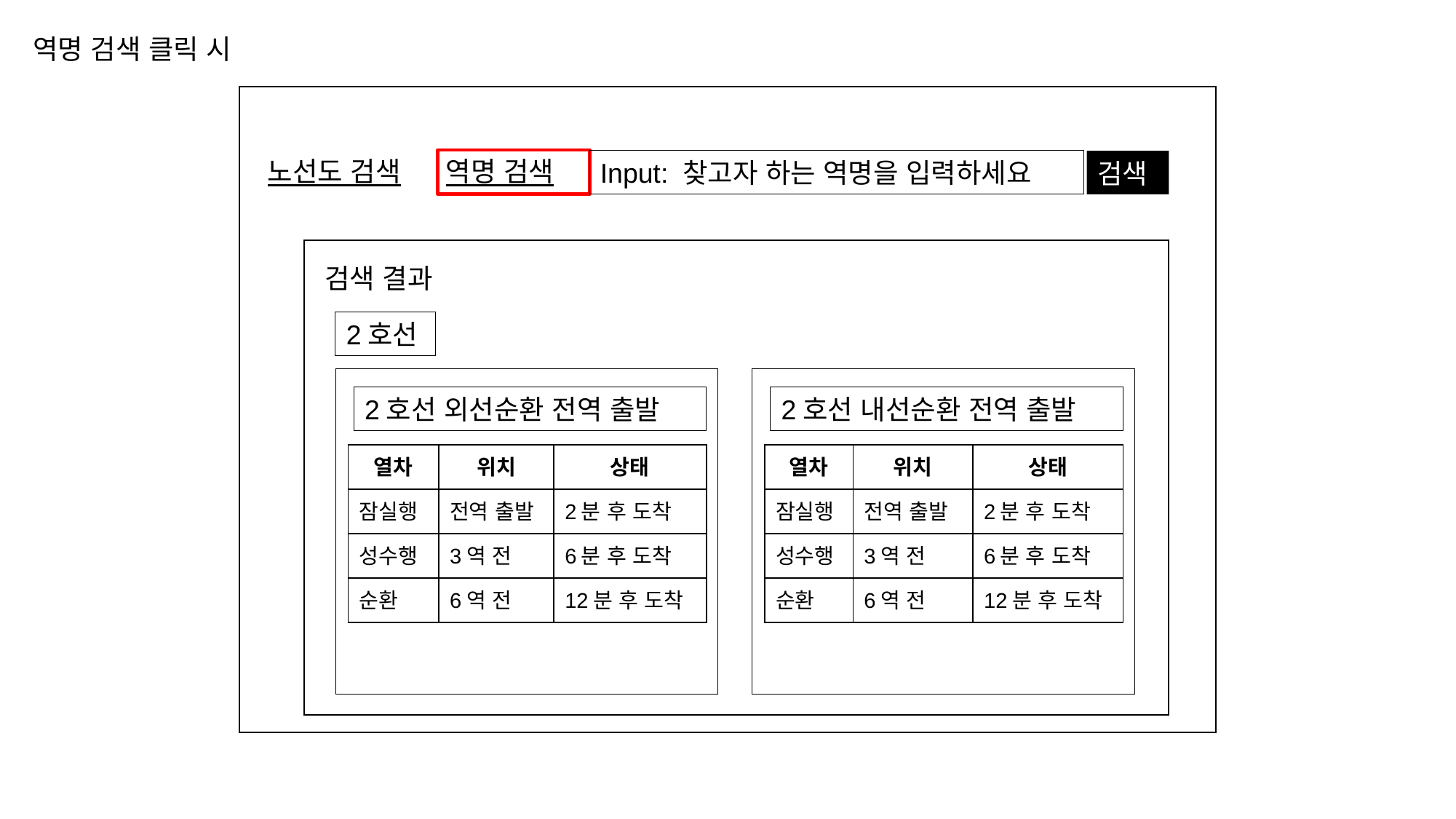

역명 검색 클릭 시

노선도 검색
역명 검색

Input: 찾고자 하는 역명을 입력하세요
검색

검색 결과
2호선

2호선 외선순환 전역 출발
2호선 내선순환 전역 출발
| 열차 | 위치 | 상태 |
| --- | --- | --- |
| 잠실행 | 전역 출발 | 2분 후 도착 |
| 성수행 | 3역 전 | 6분 후 도착 |
| 순환 | 6역 전 | 12분 후 도착 |
| 열차 | 위치 | 상태 |
| --- | --- | --- |
| 잠실행 | 전역 출발 | 2분 후 도착 |
| 성수행 | 3역 전 | 6분 후 도착 |
| 순환 | 6역 전 | 12분 후 도착 |